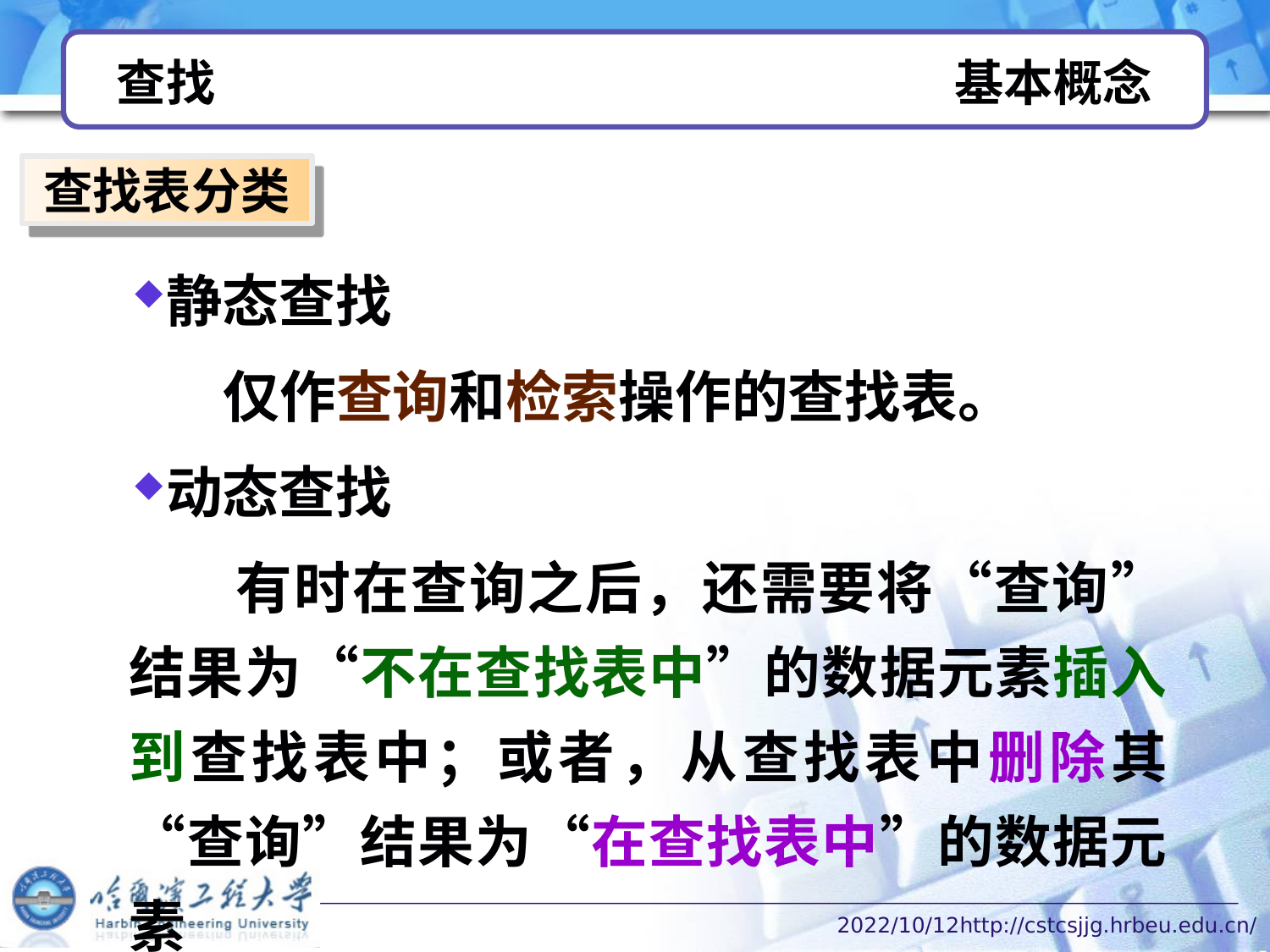

# 查找                                                                  基本概念
查找表分类
静态查找
      仅作查询和检索操作的查找表。
动态查找
      有时在查询之后，还需要将“查询”结果为“不在查找表中”的数据元素插入到查找表中；或者，从查找表中删除其“查询”结果为“在查找表中”的数据元素
2022/10/12http://cstcsjjg.hrbeu.edu.cn/